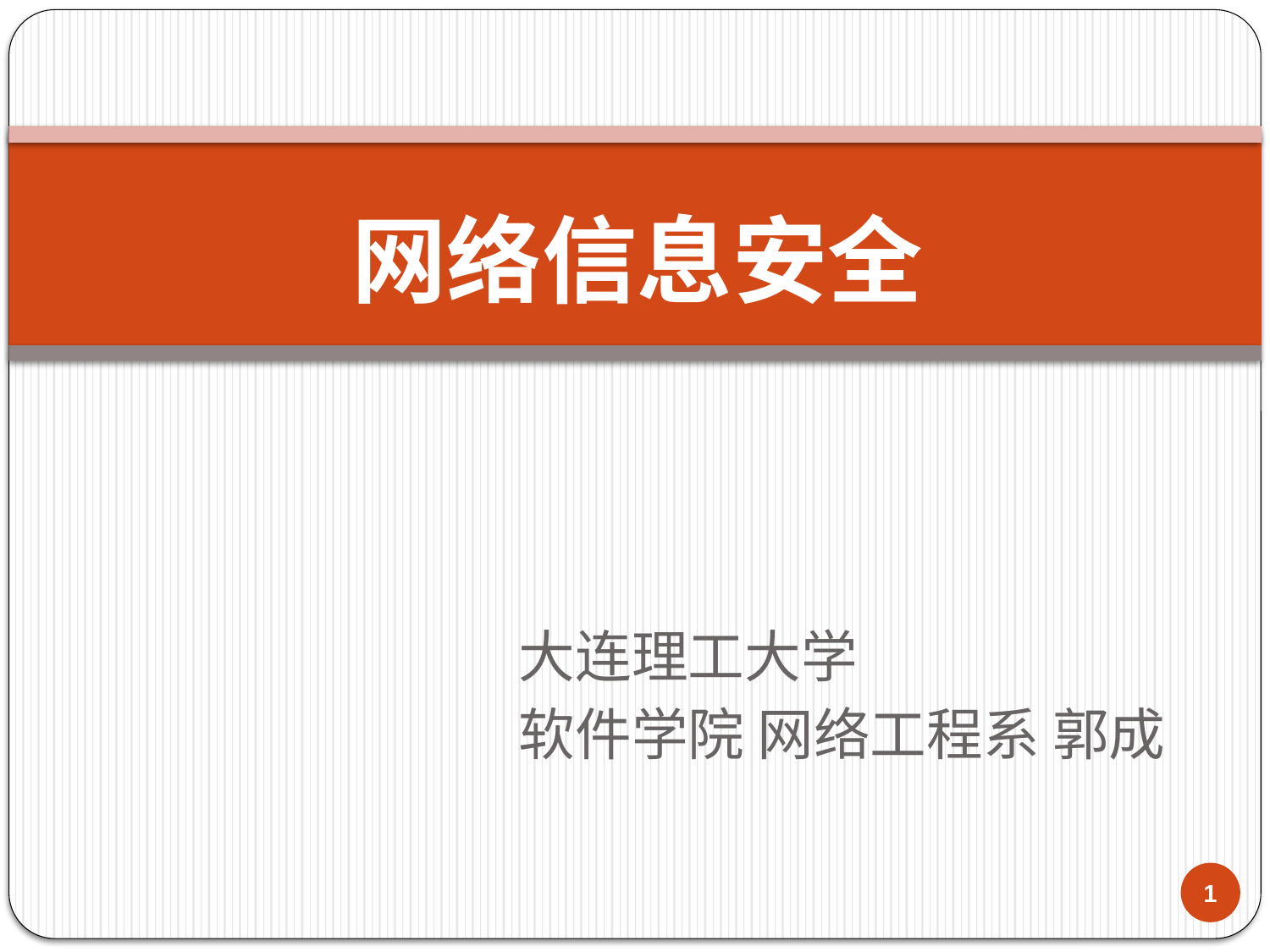

# 网络信息安全

大连理工大学
软件学院 网络工程系 郭成
1